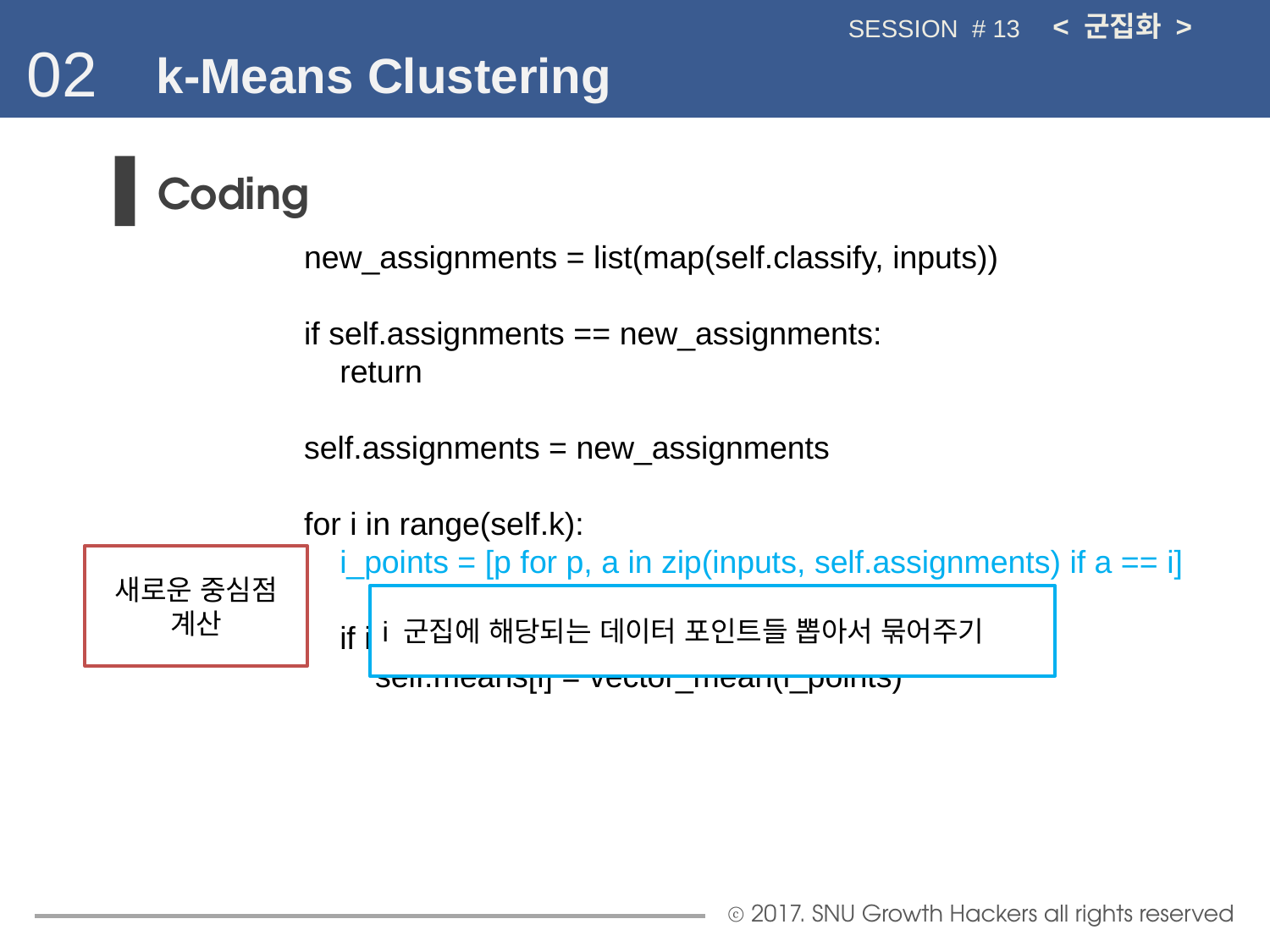

< 군집화 >
SESSION  # 13
02
k-Means Clustering

Coding
            new_assignments = list(map(self.classify, inputs))

            if self.assignments == new_assignments:
                return

            self.assignments = new_assignments

            for i in range(self.k):
                i_points = [p for p, a in zip(inputs, self.assignments) if a == i]

                if i_points:
                    self.means[i] = vector_mean(i_points)

새로운 중심점 계산
i 군집에 해당되는 데이터 포인트들 뽑아서 묶어주기
ⓒ 2017. SNU Growth Hackers all rights reserved